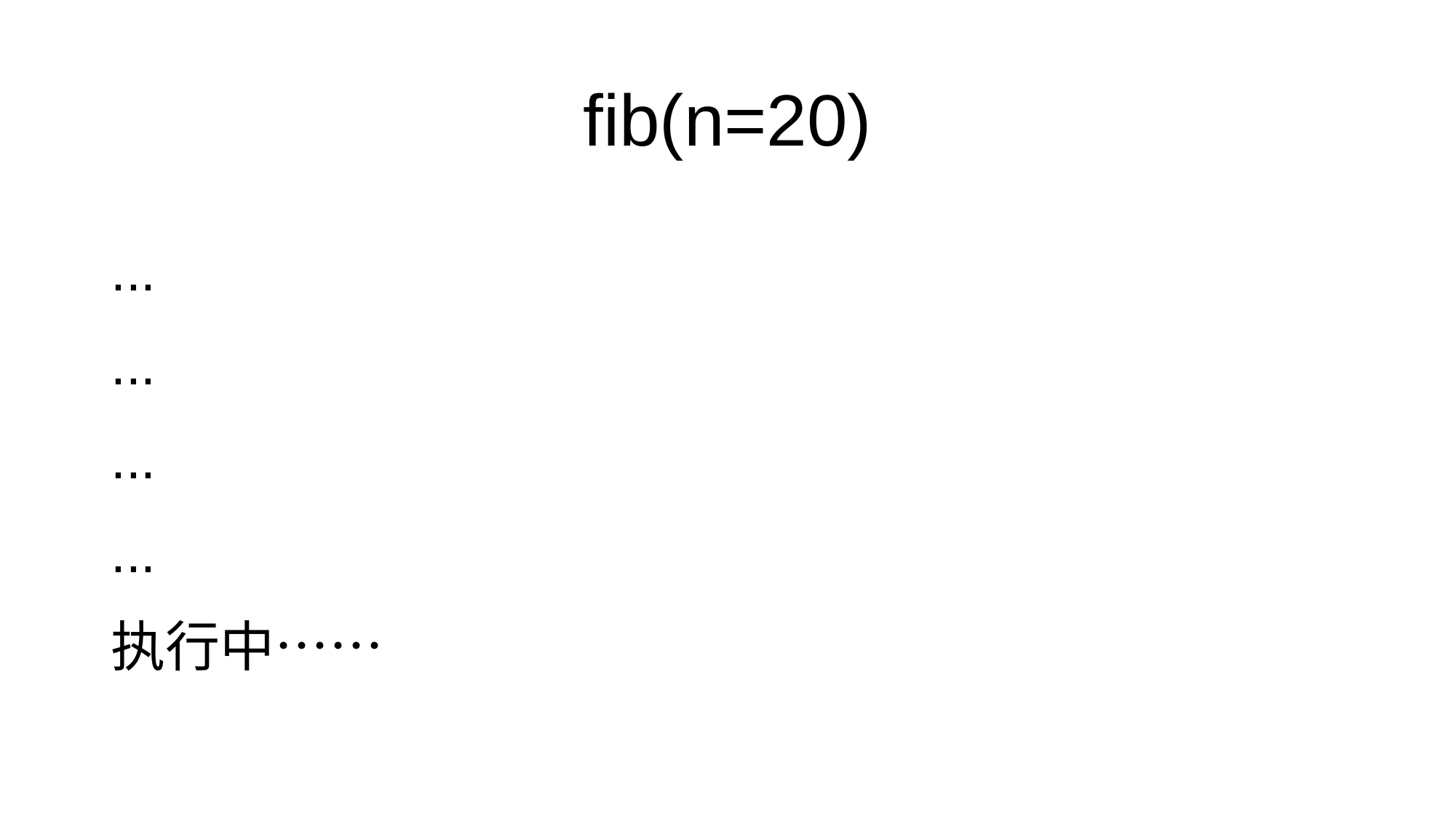

# fib(n=20)
...
...
...
...
执行中……